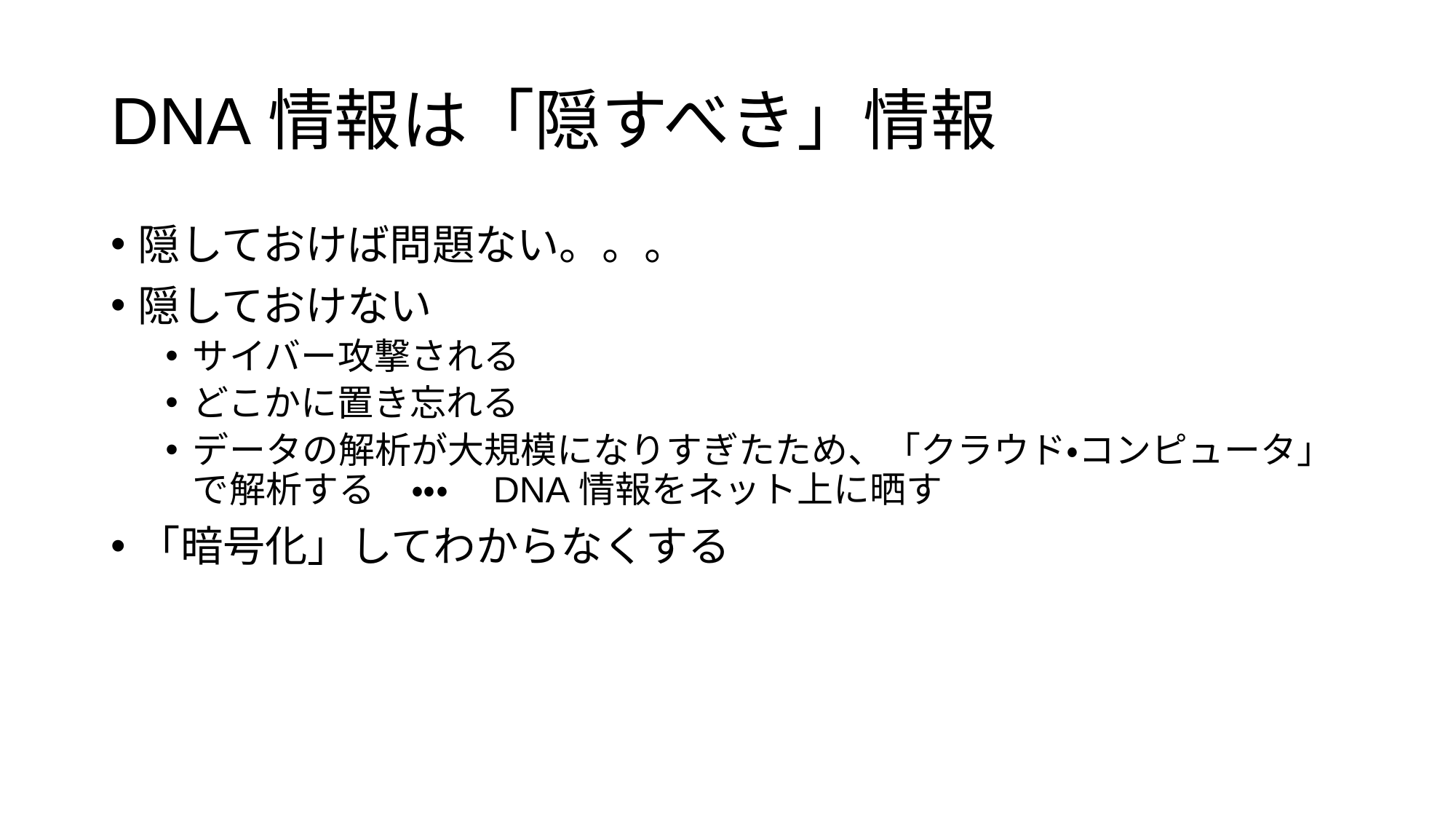

# DNA情報は「隠すべき」情報
隠しておけば問題ない。。。
隠しておけない
サイバー攻撃される
どこかに置き忘れる
データの解析が大規模になりすぎたため、「クラウド・コンピュータ」で解析する　・・・　DNA情報をネット上に晒す
「暗号化」してわからなくする